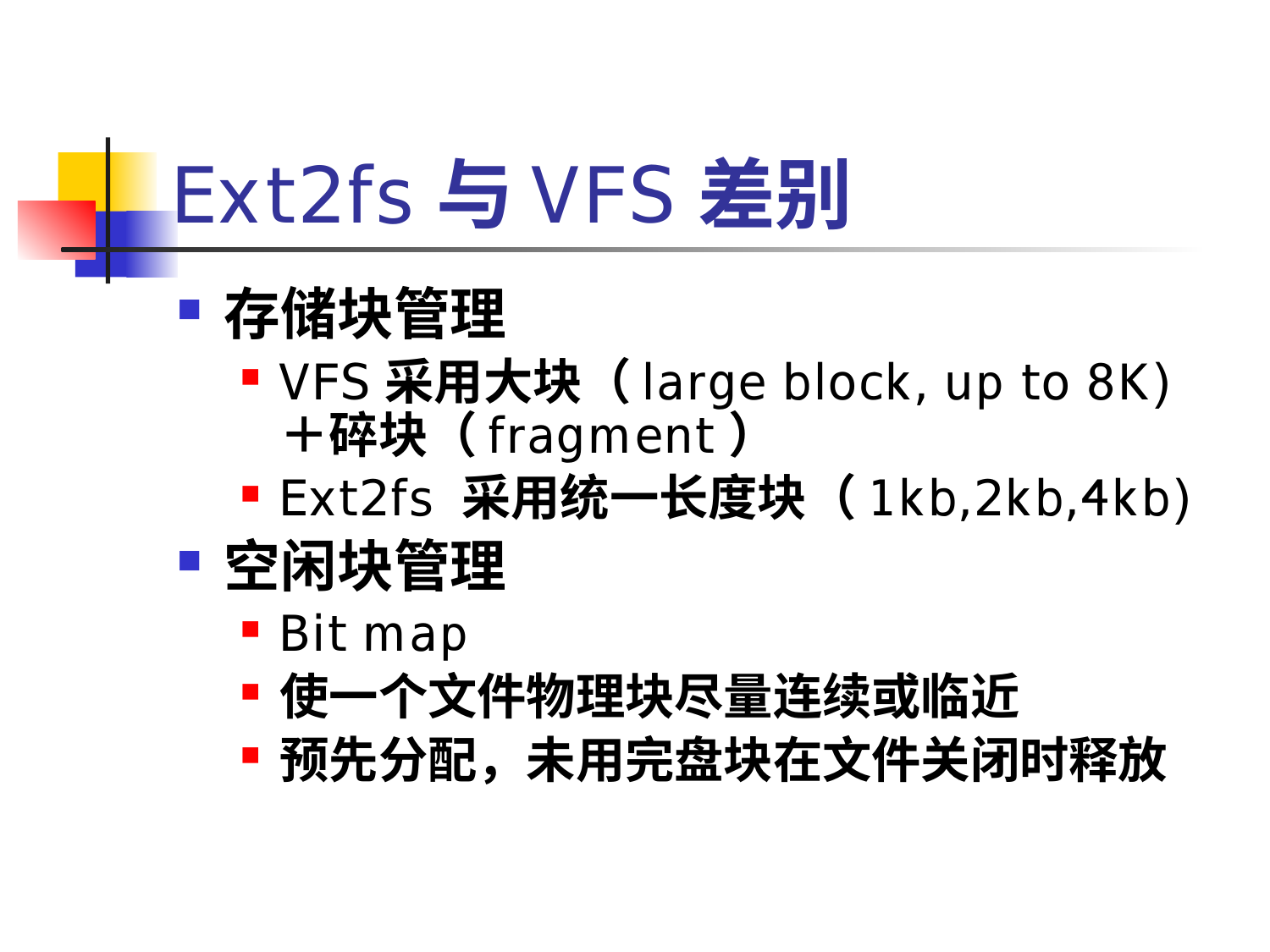

# Ext2fs与VFS差别
存储块管理
VFS采用大块（large block, up to 8K)＋碎块（fragment）
Ext2fs 采用统一长度块（1kb,2kb,4kb)
空闲块管理
Bit map
使一个文件物理块尽量连续或临近
预先分配，未用完盘块在文件关闭时释放